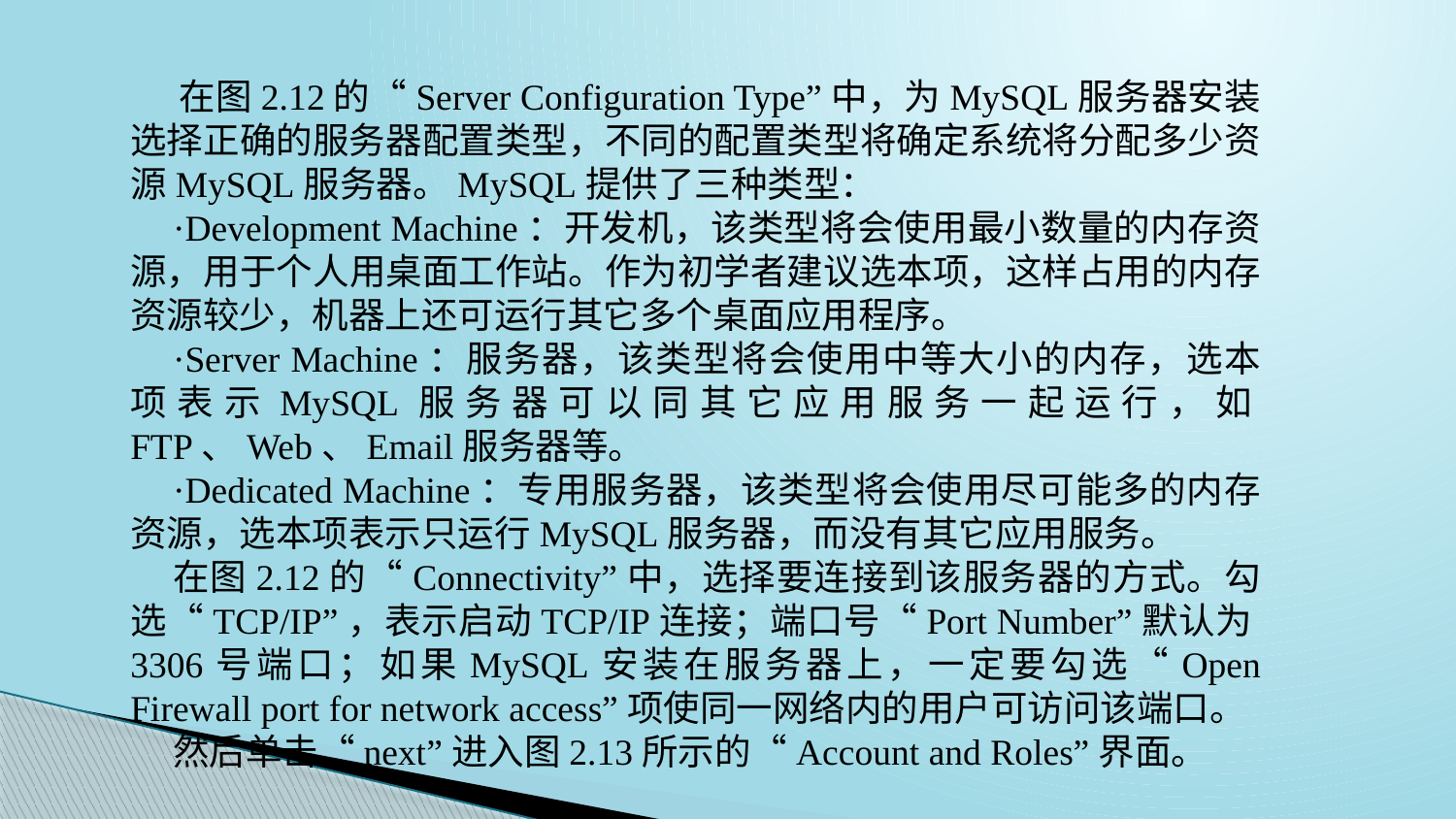

在图2.12的“Server Configuration Type”中，为MySQL服务器安装选择正确的服务器配置类型，不同的配置类型将确定系统将分配多少资源MySQL服务器。MySQL提供了三种类型：
·Development Machine：开发机，该类型将会使用最小数量的内存资源，用于个人用桌面工作站。作为初学者建议选本项，这样占用的内存资源较少，机器上还可运行其它多个桌面应用程序。
·Server Machine：服务器，该类型将会使用中等大小的内存，选本项表示MySQL服务器可以同其它应用服务一起运行，如FTP、Web、Email服务器等。
·Dedicated Machine：专用服务器，该类型将会使用尽可能多的内存资源，选本项表示只运行MySQL服务器，而没有其它应用服务。
在图2.12的“Connectivity”中，选择要连接到该服务器的方式。勾选“TCP/IP”，表示启动TCP/IP连接；端口号“Port Number”默认为3306号端口；如果MySQL安装在服务器上，一定要勾选“Open Firewall port for network access”项使同一网络内的用户可访问该端口。
然后单击“next”进入图2.13所示的“Account and Roles”界面。
18